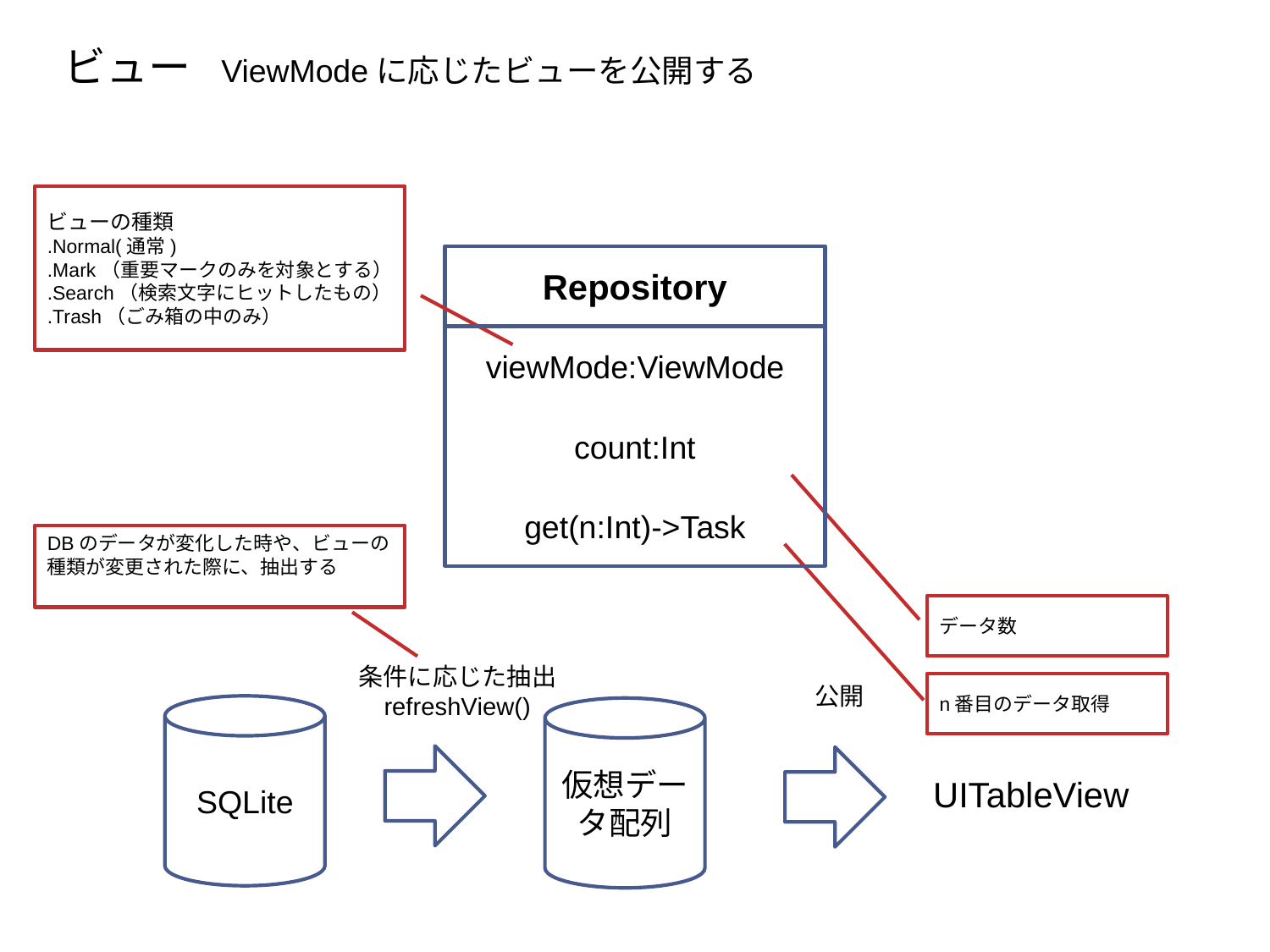

ビュー　ViewModeに応じたビューを公開する
ビューの種類
.Normal(通常)
.Mark（重要マークのみを対象とする）
.Search（検索文字にヒットしたもの）
.Trash（ごみ箱の中のみ）
Repository
viewMode:ViewMode

count:Int
get(n:Int)->Task
DBのデータが変化した時や、ビューの種類が変更された際に、抽出する

データ数
条件に応じた抽出
refreshView()
n番目のデータ取得
公開
SQLite
仮想データ配列

UITableView